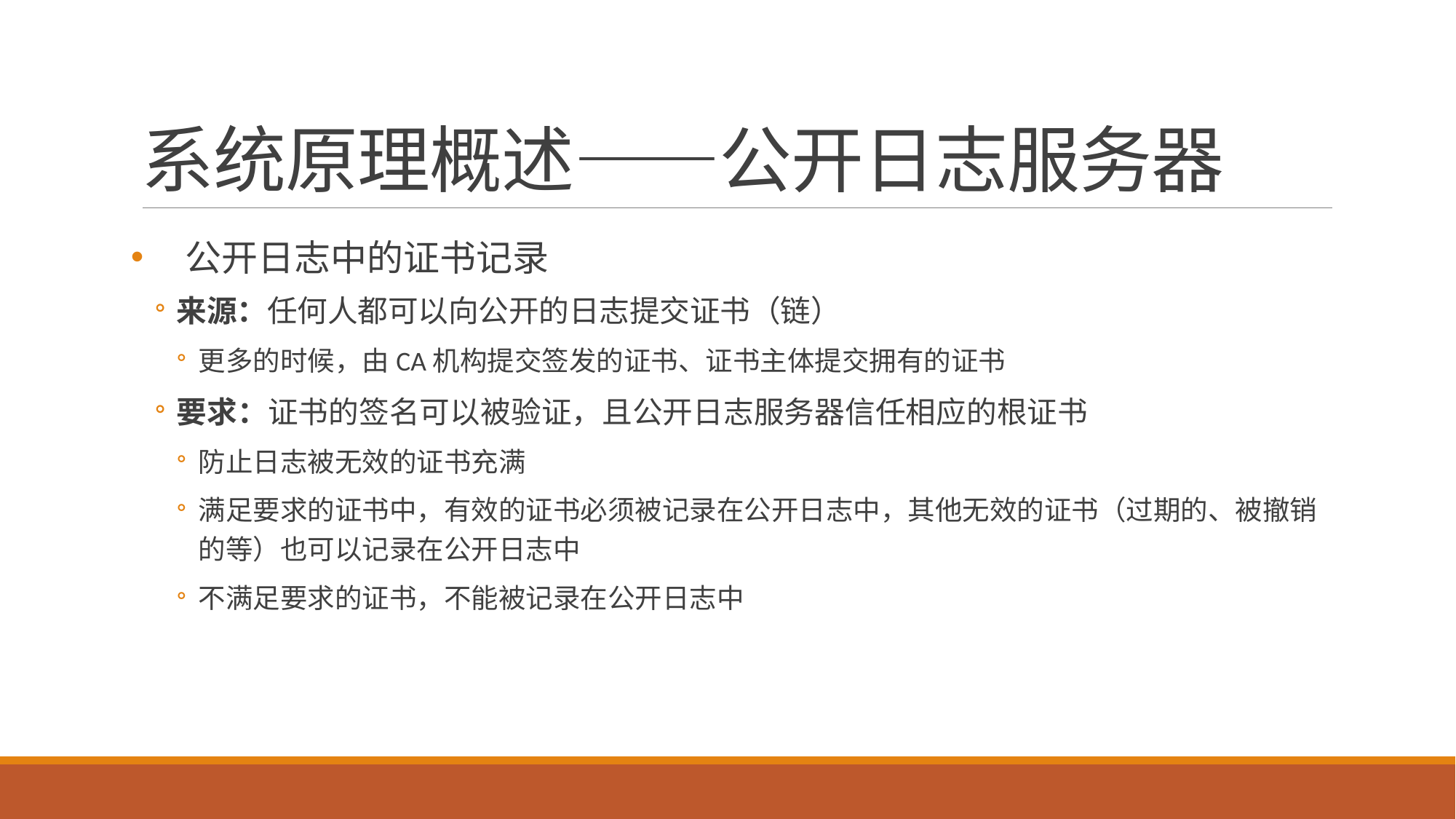

# 系统原理概述——公开日志服务器
公开日志中的证书记录
来源：任何人都可以向公开的日志提交证书（链）
更多的时候，由CA机构提交签发的证书、证书主体提交拥有的证书
要求：证书的签名可以被验证，且公开日志服务器信任相应的根证书
防止日志被无效的证书充满
满足要求的证书中，有效的证书必须被记录在公开日志中，其他无效的证书（过期的、被撤销的等）也可以记录在公开日志中
不满足要求的证书，不能被记录在公开日志中